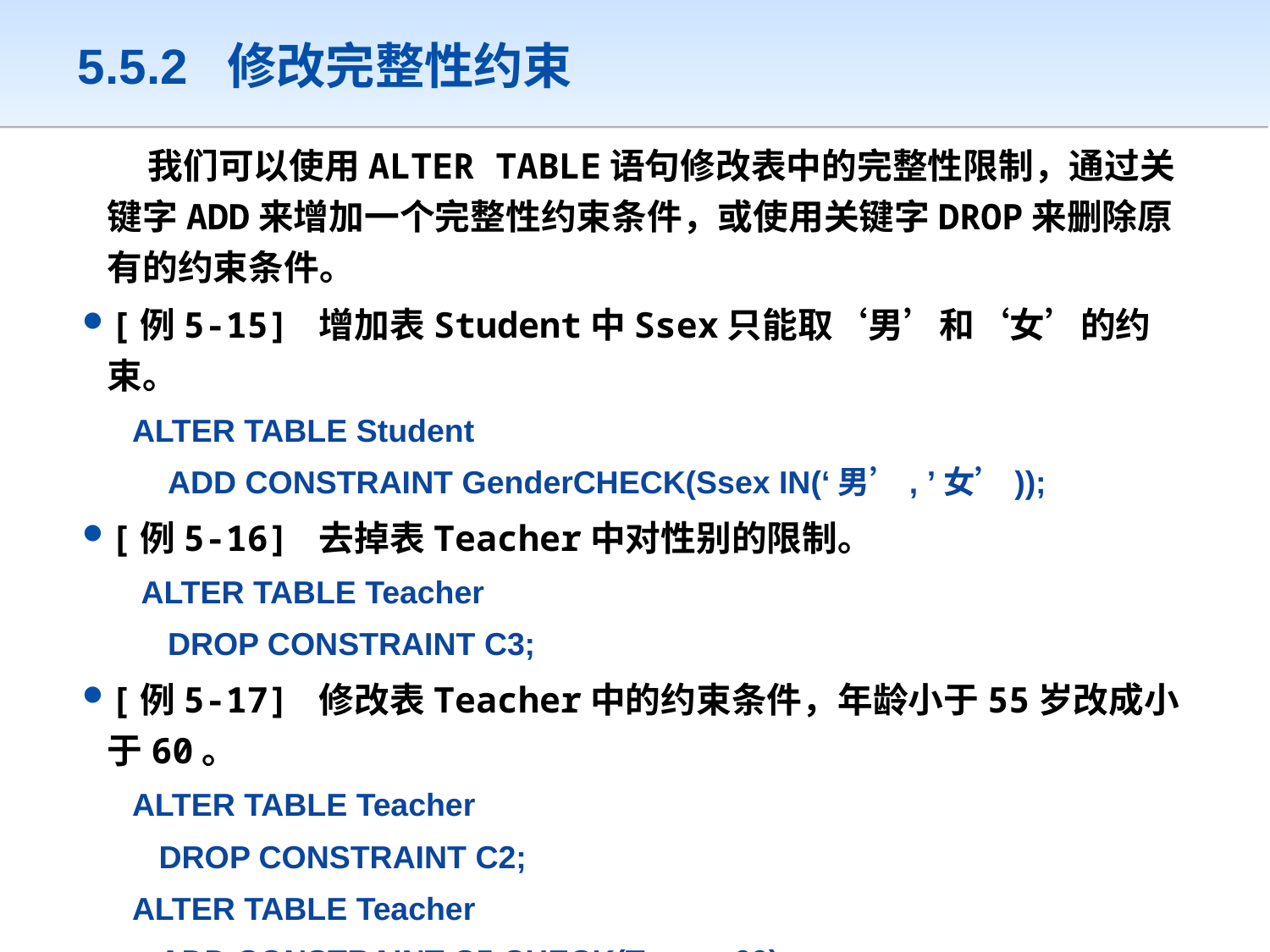

# 5.5.2  修改完整性约束
	    我们可以使用ALTER TABLE语句修改表中的完整性限制，通过关键字ADD来增加一个完整性约束条件，或使用关键字DROP来删除原有的约束条件。
[例5-15] 增加表Student中Ssex只能取‘男’和‘女’的约束。
ALTER TABLE Student
    ADD CONSTRAINT GenderCHECK(Ssex IN(‘男’, ’女’));
[例5-16] 去掉表Teacher中对性别的限制。
 ALTER TABLE Teacher
    DROP CONSTRAINT C3;
[例5-17] 修改表Teacher中的约束条件，年龄小于55岁改成小于60。
ALTER TABLE Teacher
   DROP CONSTRAINT C2;
ALTER TABLE Teacher
   ADD CONSTRAINT C5 CHECK(Tage < 60);